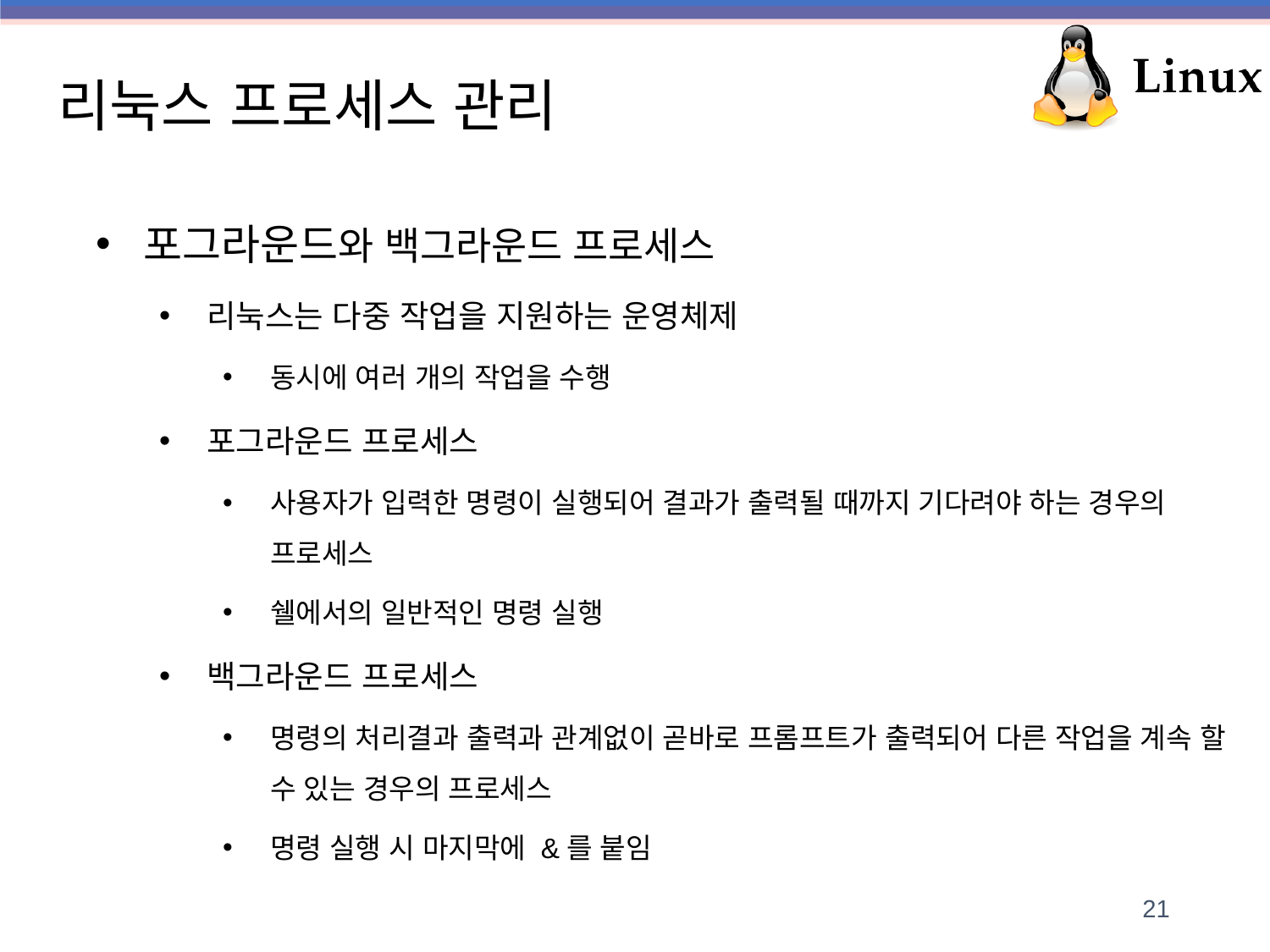

# 리눅스 프로세스 관리
포그라운드와 백그라운드 프로세스
리눅스는 다중 작업을 지원하는 운영체제
동시에 여러 개의 작업을 수행
포그라운드 프로세스
사용자가 입력한 명령이 실행되어 결과가 출력될 때까지 기다려야 하는 경우의 프로세스
쉘에서의 일반적인 명령 실행
백그라운드 프로세스
명령의 처리결과 출력과 관계없이 곧바로 프롬프트가 출력되어 다른 작업을 계속 할 수 있는 경우의 프로세스
명령 실행 시 마지막에 &를 붙임

21